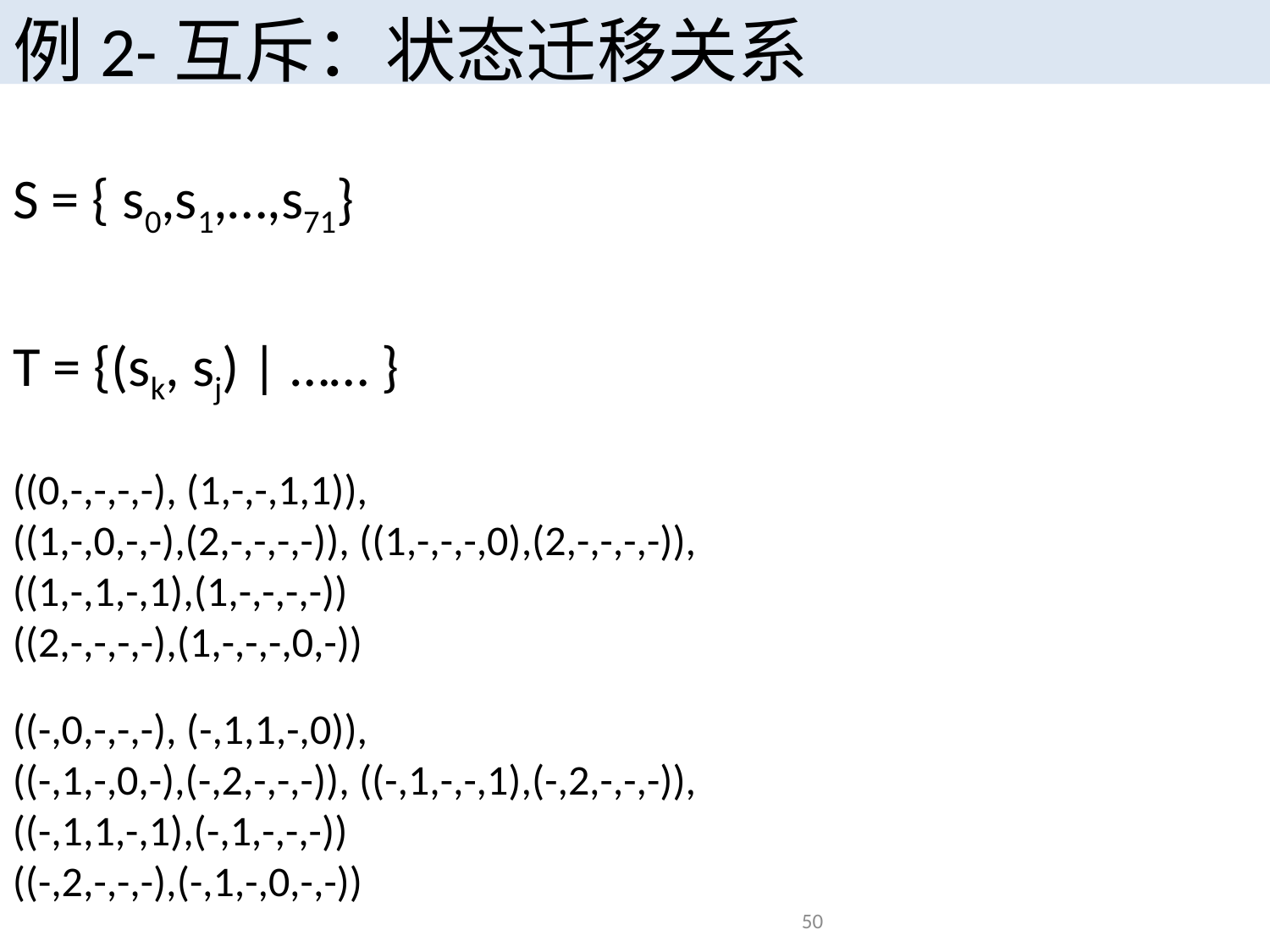

例2-互斥：状态迁移关系
S = { s0,s1,…,s71}

T = {(sk, sj) | …… }

((0,-,-,-,-), (1,-,-,1,1)),
((1,-,0,-,-),(2,-,-,-,-)), ((1,-,-,-,0),(2,-,-,-,-)),
((1,-,1,-,1),(1,-,-,-,-))
((2,-,-,-,-),(1,-,-,-,0,-))
((-,0,-,-,-), (-,1,1,-,0)),
((-,1,-,0,-),(-,2,-,-,-)), ((-,1,-,-,1),(-,2,-,-,-)),
((-,1,1,-,1),(-,1,-,-,-))
((-,2,-,-,-),(-,1,-,0,-,-))

50